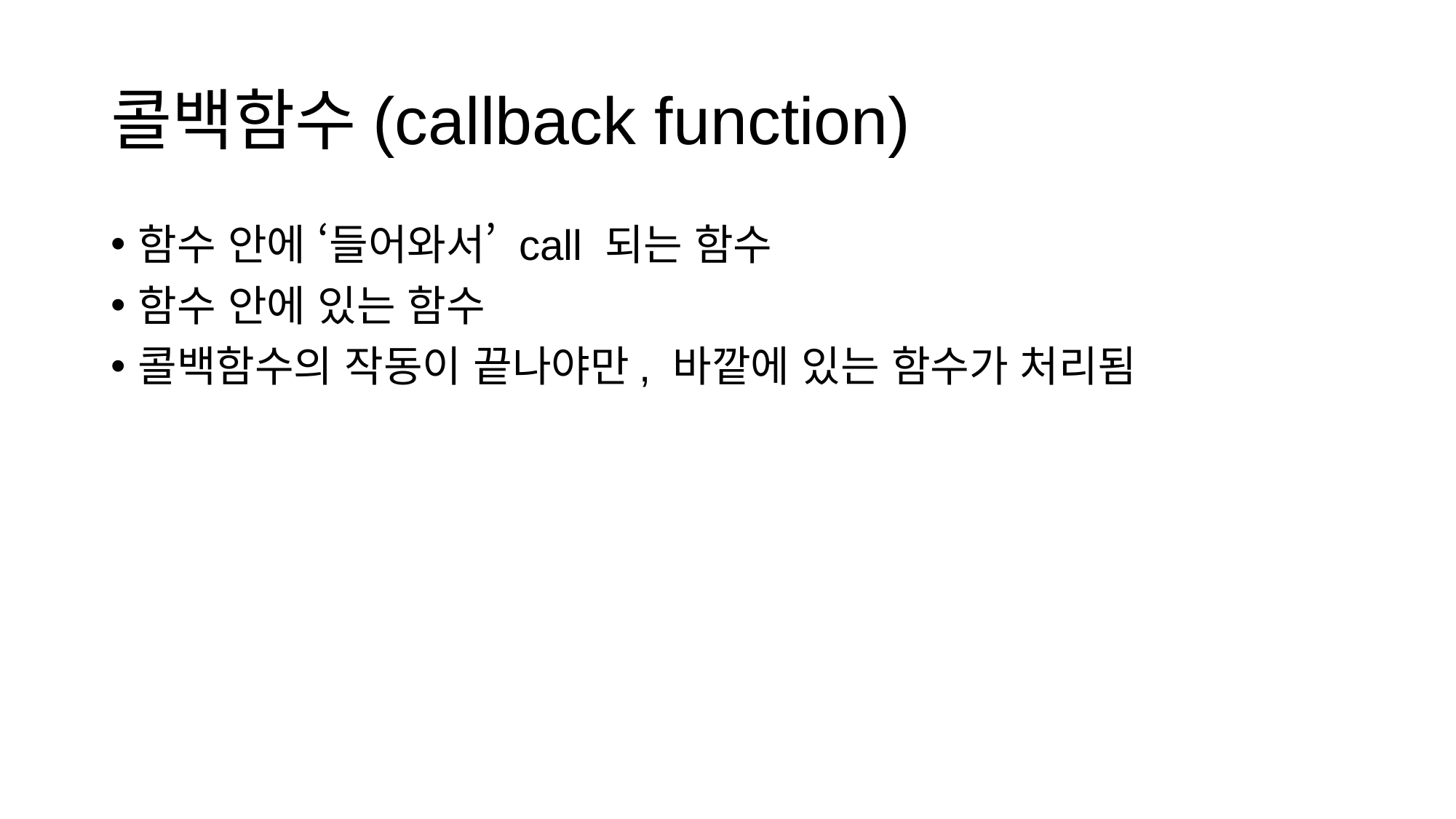

# 콜백함수(callback function)
함수 안에 ‘들어와서’ call 되는 함수
함수 안에 있는 함수
콜백함수의 작동이 끝나야만, 바깥에 있는 함수가 처리됨